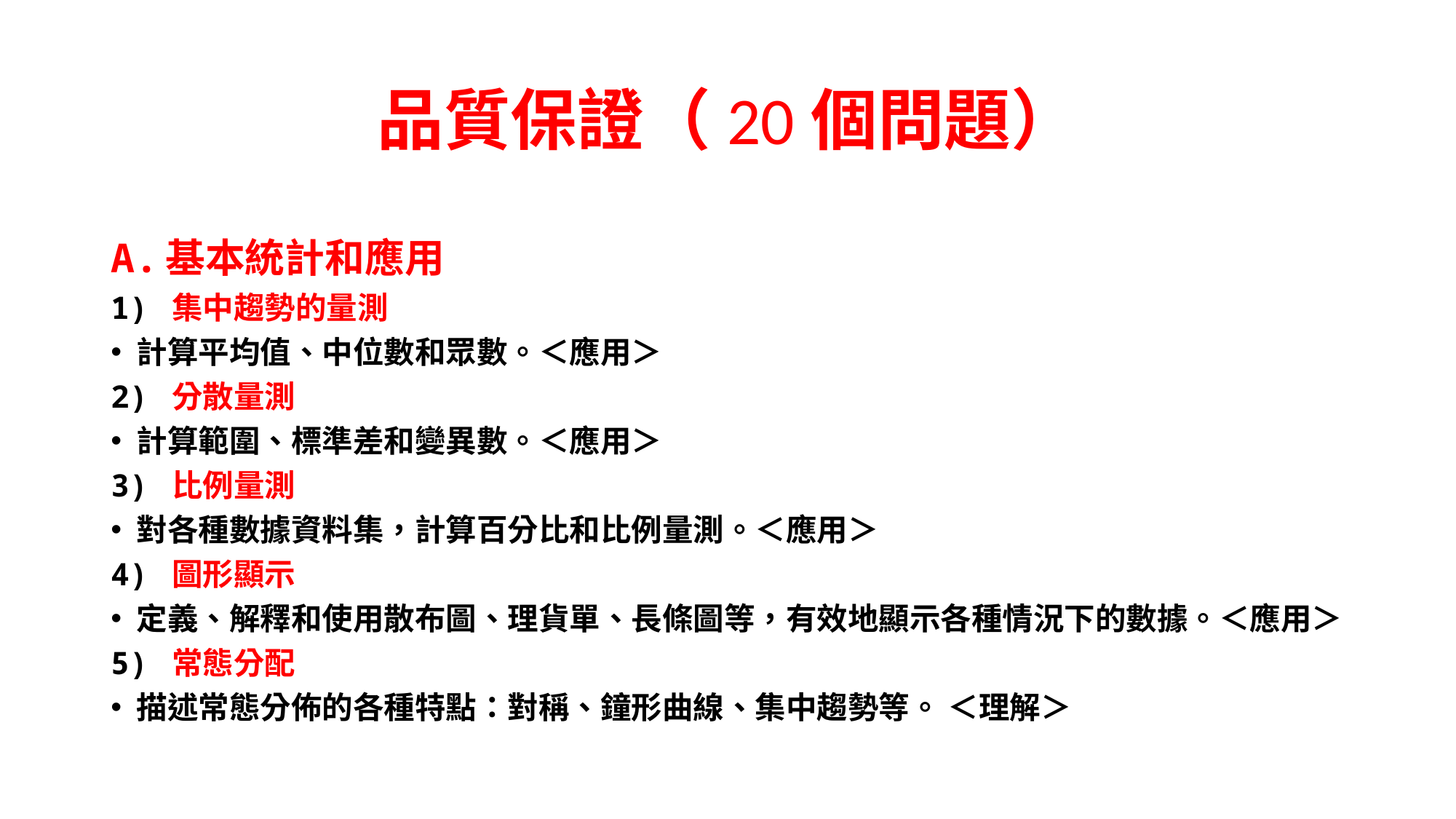

# 品質保證（20個問題）
A.基本統計和應用
1) 集中趨勢的量測
計算平均值、中位數和眾數。＜應用＞
2) 分散量測
計算範圍、標準差和變異數。＜應用＞
3) 比例量測
對各種數據資料集，計算百分比和比例量測。＜應用＞
4) 圖形顯示
定義、解釋和使用散布圖、理貨單、長條圖等，有效地顯示各種情況下的數據。＜應用＞
5) 常態分配
描述常態分佈的各種特點：對稱、鐘形曲線、集中趨勢等。 ＜理解＞